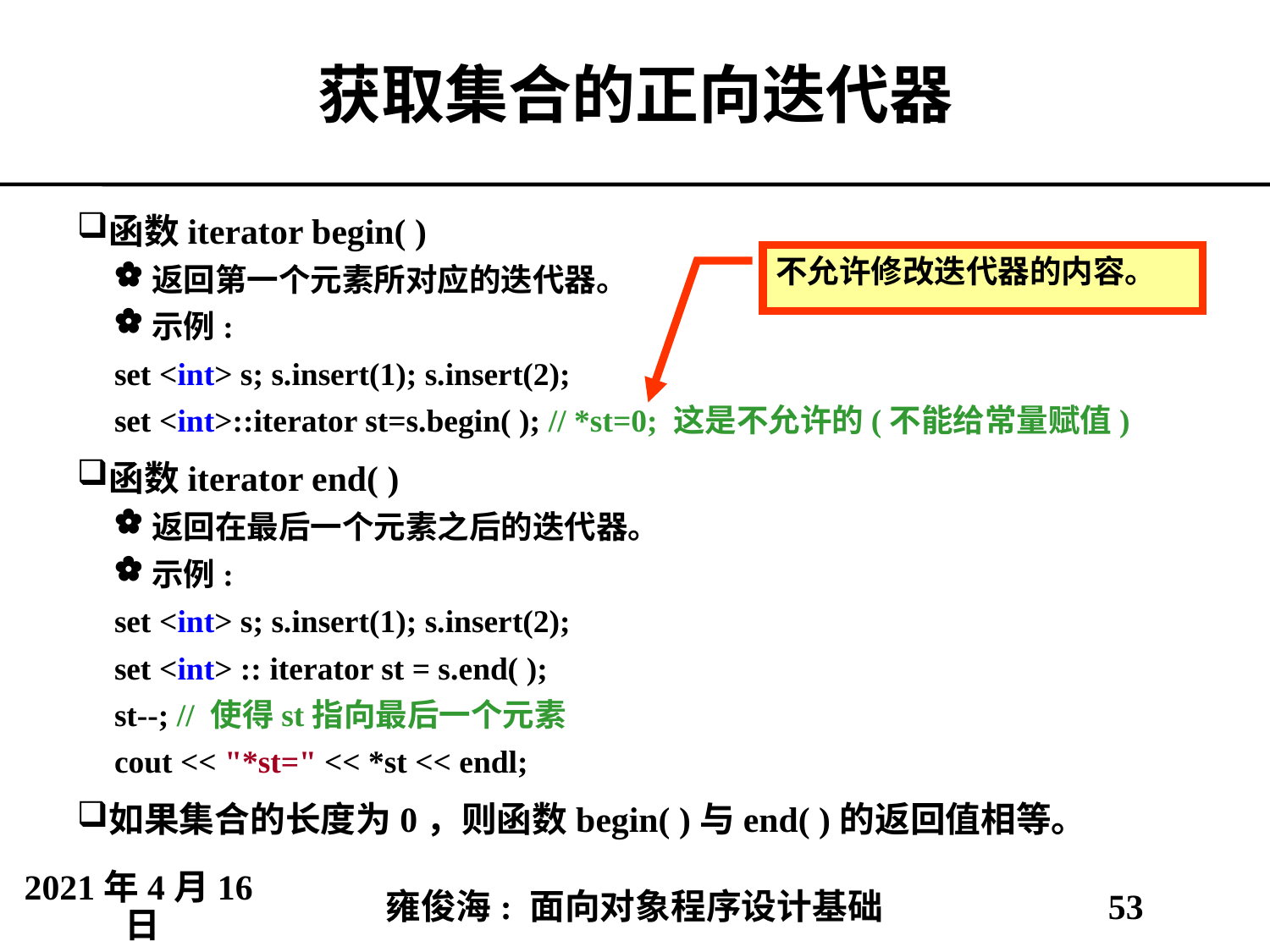

# 获取集合的正向迭代器

函数iterator begin( )
返回第一个元素所对应的迭代器。
示例:
set <int> s; s.insert(1); s.insert(2);
set <int>::iterator st=s.begin( ); // *st=0; 这是不允许的(不能给常量赋值)
函数iterator end( )
返回在最后一个元素之后的迭代器。
示例:
set <int> s; s.insert(1); s.insert(2);
set <int> :: iterator st = s.end( );
st--; // 使得st指向最后一个元素
cout << "*st=" << *st << endl;
如果集合的长度为0，则函数begin( )与end( )的返回值相等。
不允许修改迭代器的内容。
2021年4月16日
雍俊海: 面向对象程序设计基础
53